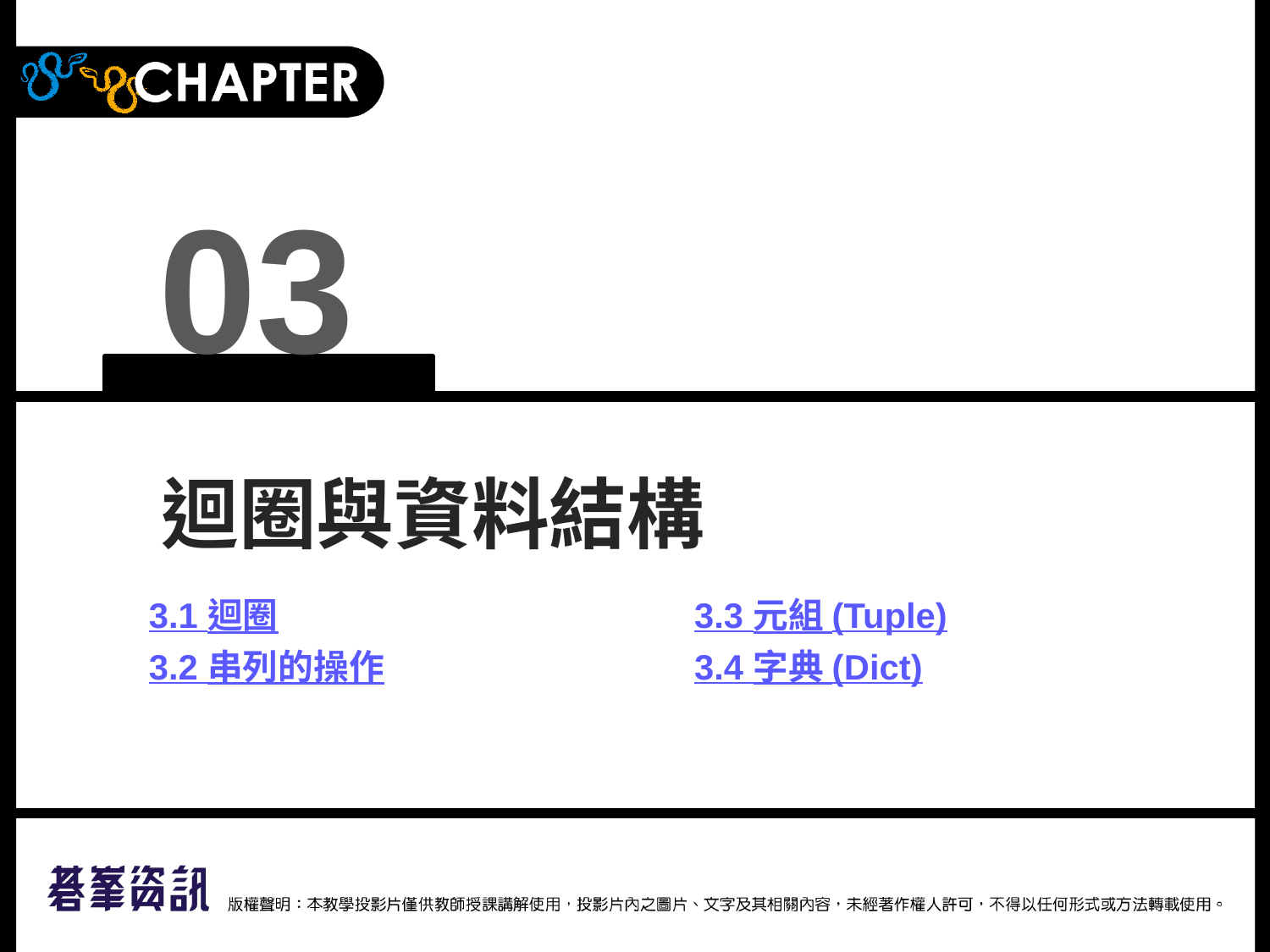

03
迴圈與資料結構
3.1 迴圈
3.2 串列的操作

3.3 元組 (Tuple)
3.4 字典 (Dict)